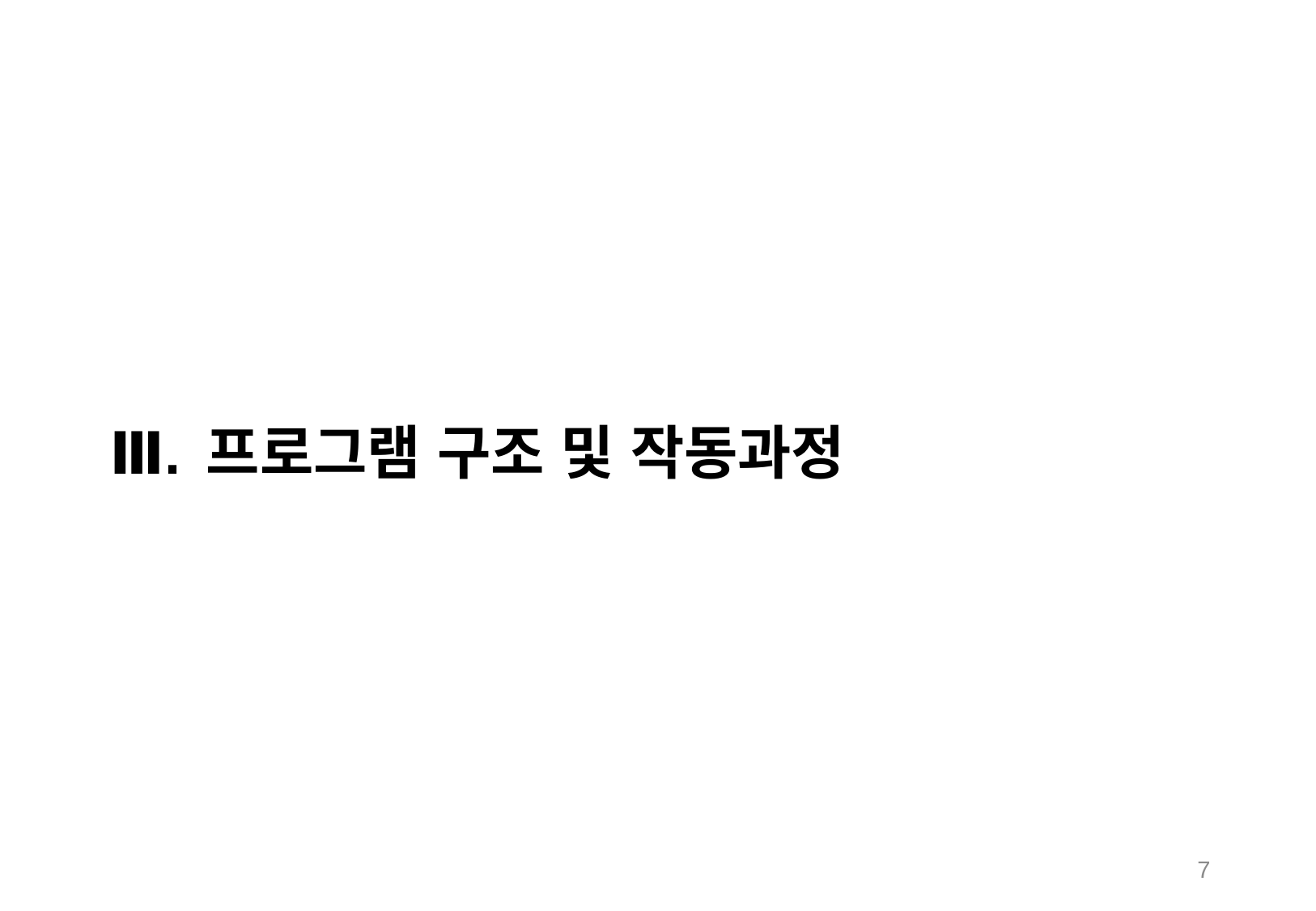

# Ⅲ. 프로그램 구조 및 작동과정
7